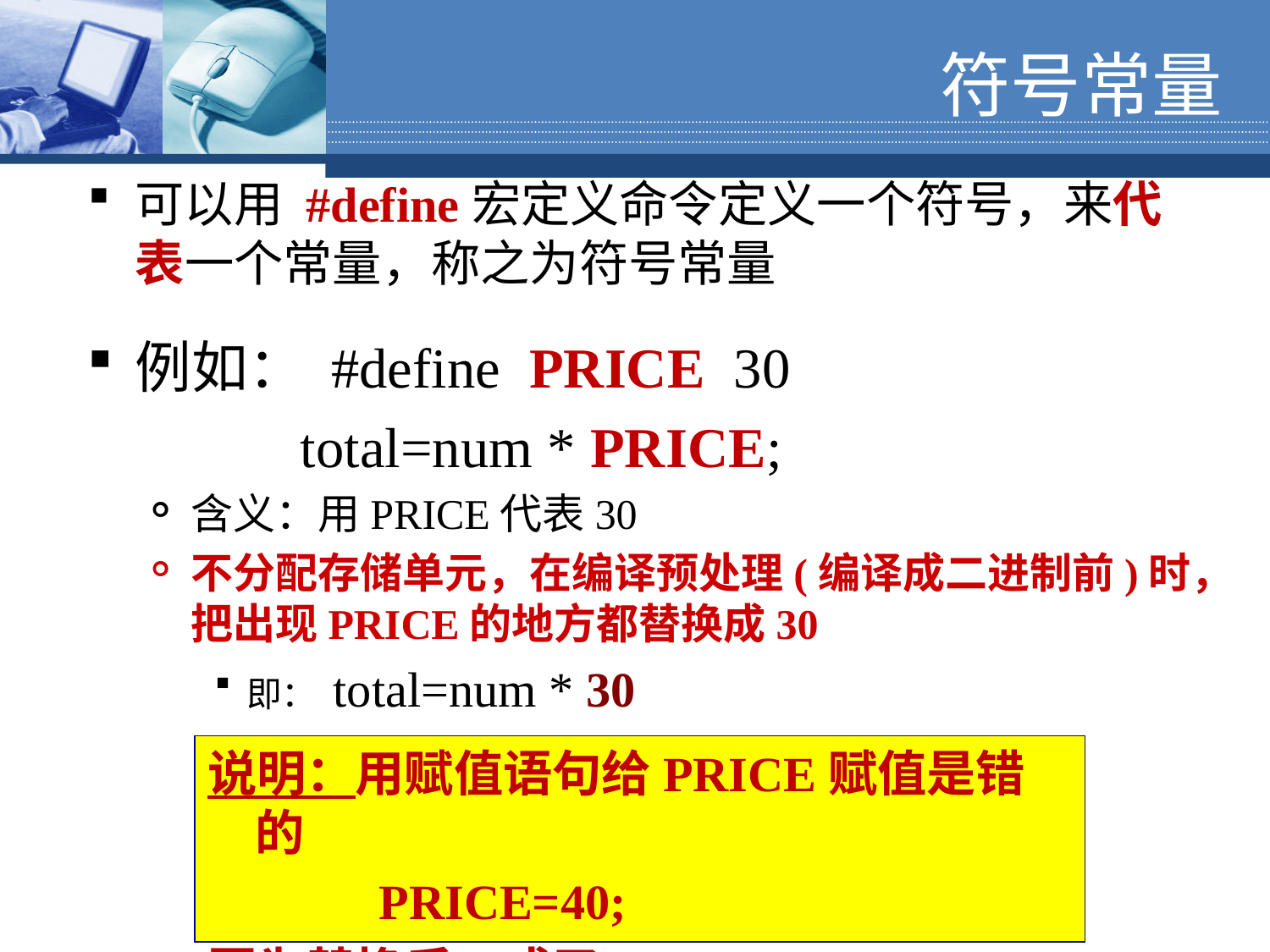

# 符号常量
可以用 #define宏定义命令定义一个符号，来代表一个常量，称之为符号常量

例如： #define  PRICE  30
               total=num * PRICE;
含义：用PRICE代表30
不分配存储单元，在编译预处理(编译成二进制前)时，把出现PRICE的地方都替换成30
即： total=num * 30#define  PRICE  30

说明：用赋值语句给PRICE赋值是错的
              PRICE=40;
因为替换后，成了： 30=40；